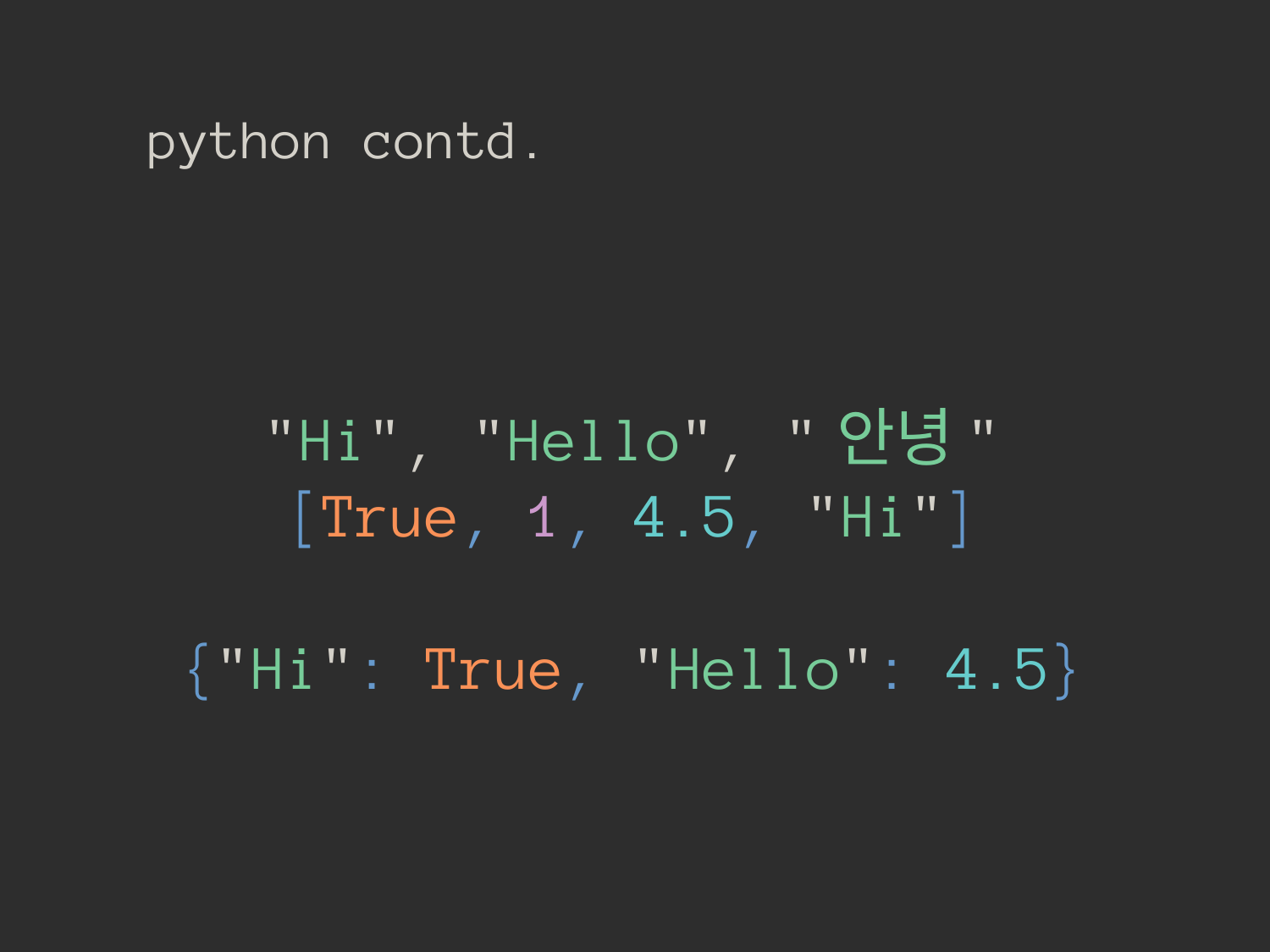

python contd.

"Hi", "Hello", "안녕"
[True, 1, 4.5, "Hi"]

{"Hi": True, "Hello": 4.5}